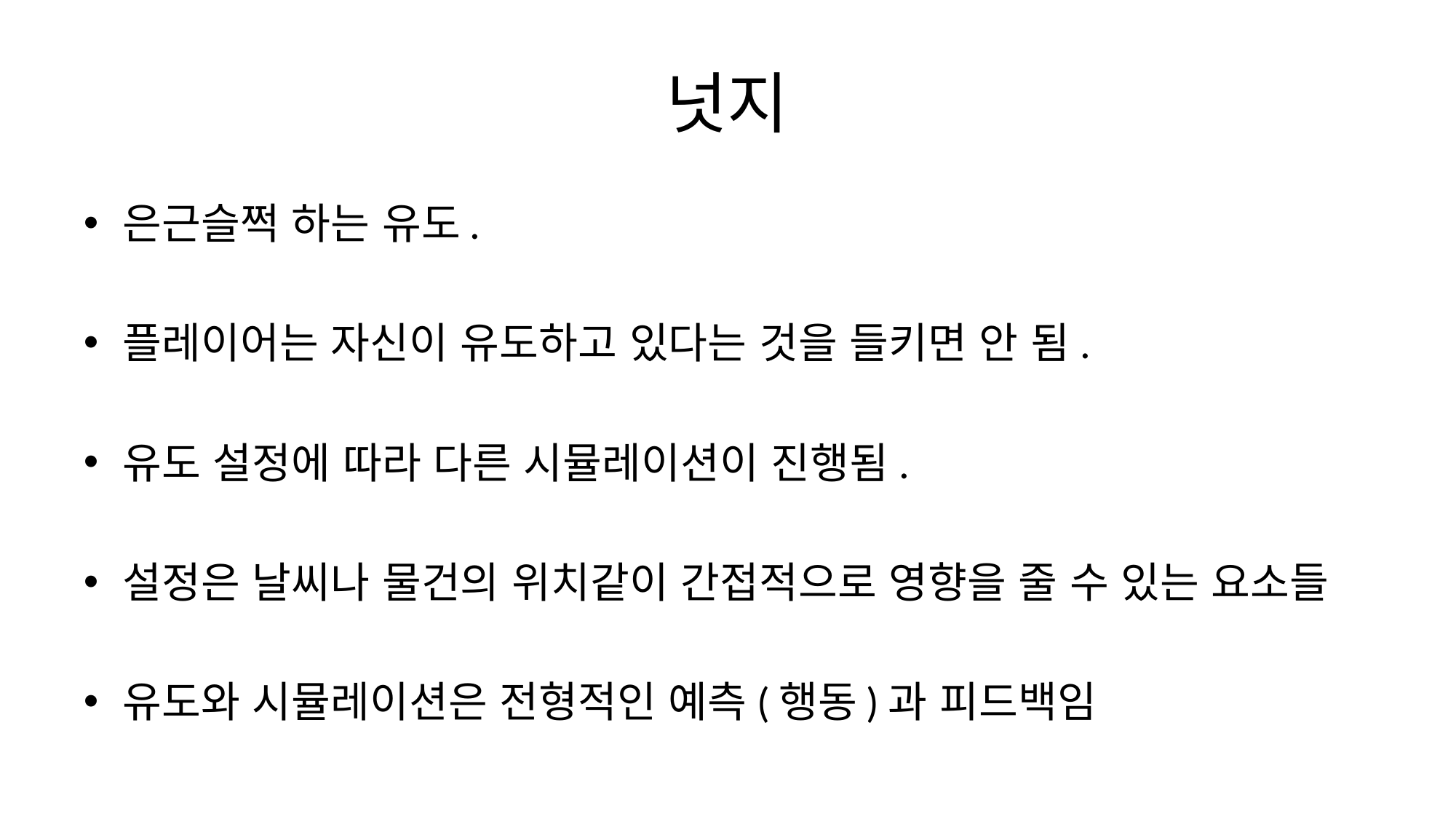

# 넛지
은근슬쩍 하는 유도.

플레이어는 자신이 유도하고 있다는 것을 들키면 안 됨.

유도 설정에 따라 다른 시뮬레이션이 진행됨.

설정은 날씨나 물건의 위치같이 간접적으로 영향을 줄 수 있는 요소들

유도와 시뮬레이션은 전형적인 예측(행동)과 피드백임